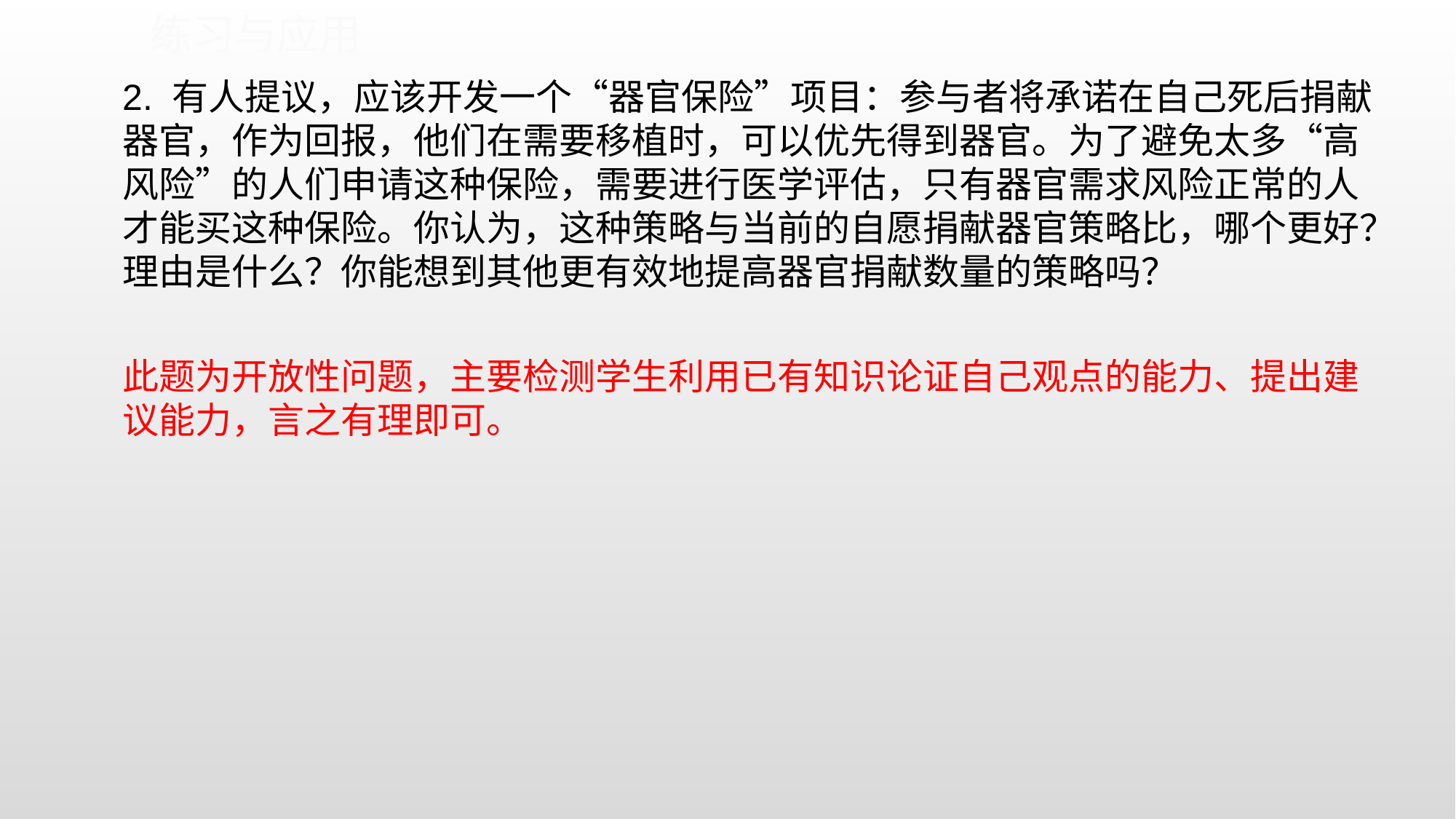

练习与应用
2. 有人提议，应该开发一个“器官保险”项目：参与者将承诺在自己死后捐献器官，作为回报，他们在需要移植时，可以优先得到器官。为了避免太多“高风险”的人们申请这种保险，需要进行医学评估，只有器官需求风险正常的人才能买这种保险。你认为，这种策略与当前的自愿捐献器官策略比，哪个更好？理由是什么？你能想到其他更有效地提高器官捐献数量的策略吗？
此题为开放性问题，主要检测学生利用已有知识论证自己观点的能力、提出建议能力，言之有理即可。